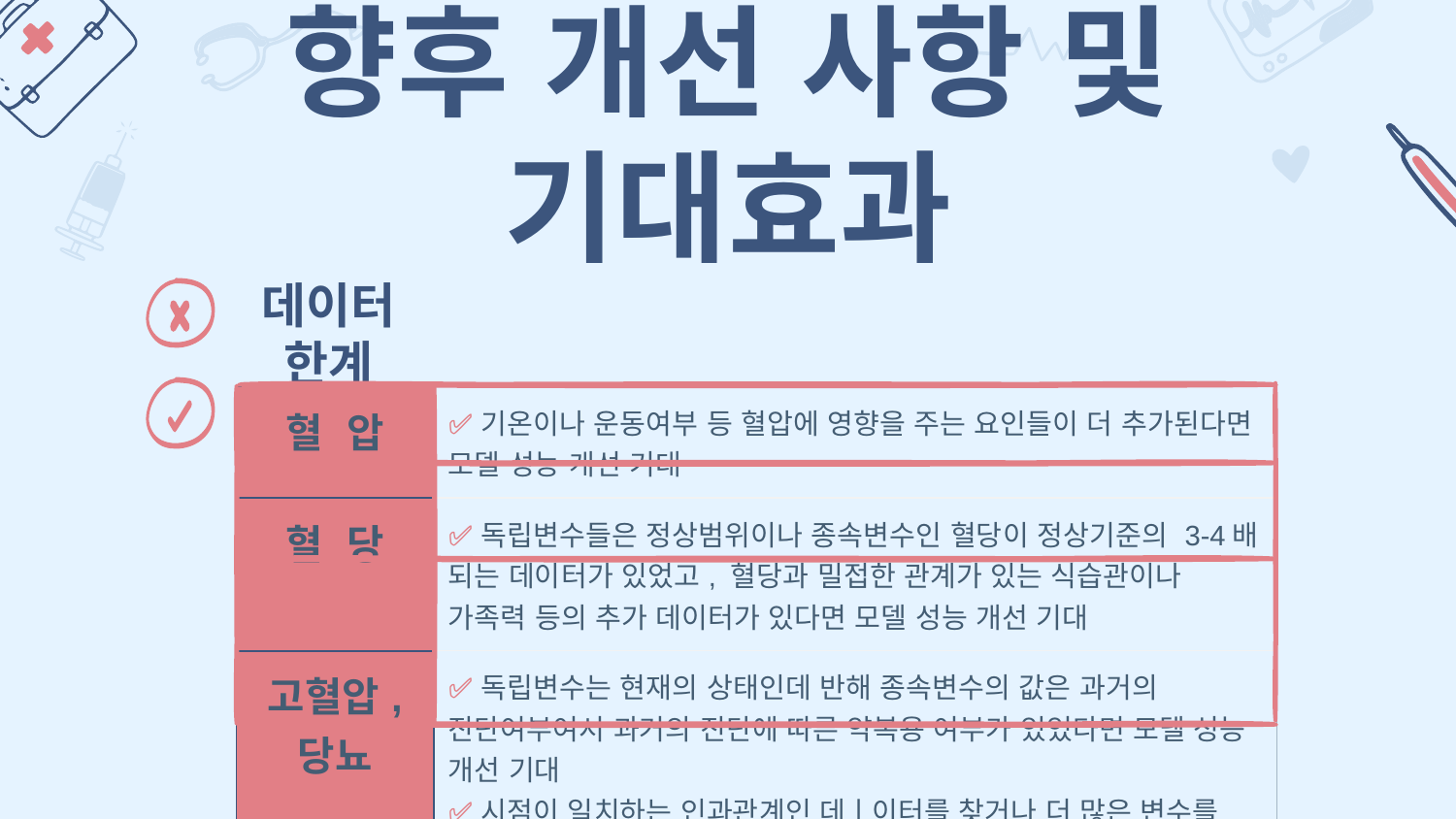

# 향후 개선 사항 및 기대효과
데이터 한계

| 혈 압 | ✅기온이나 운동여부 등 혈압에 영향을 주는 요인들이 더 추가된다면 모델 성능 개선 기대 |
| --- | --- |
| 혈 당 | ✅독립변수들은 정상범위이나 종속변수인 혈당이 정상기준의 3-4배 되는 데이터가 있었고, 혈당과 밀접한 관계가 있는 식습관이나 가족력 등의 추가 데이터가 있다면 모델 성능 개선 기대 |
| 고혈압, 당뇨 | ✅독립변수는 현재의 상태인데 반해 종속변수의 값은 과거의 진단여부여서 과거의 진단에 따른 약복용 여부가 있었다면 모델 성능 개선 기대 ✅시점이 일치하는 인과관계인 데ㅣ이터를 찾거나 더 많은 변수를 가진 데이터라면 모델 성능 개선 기대 |